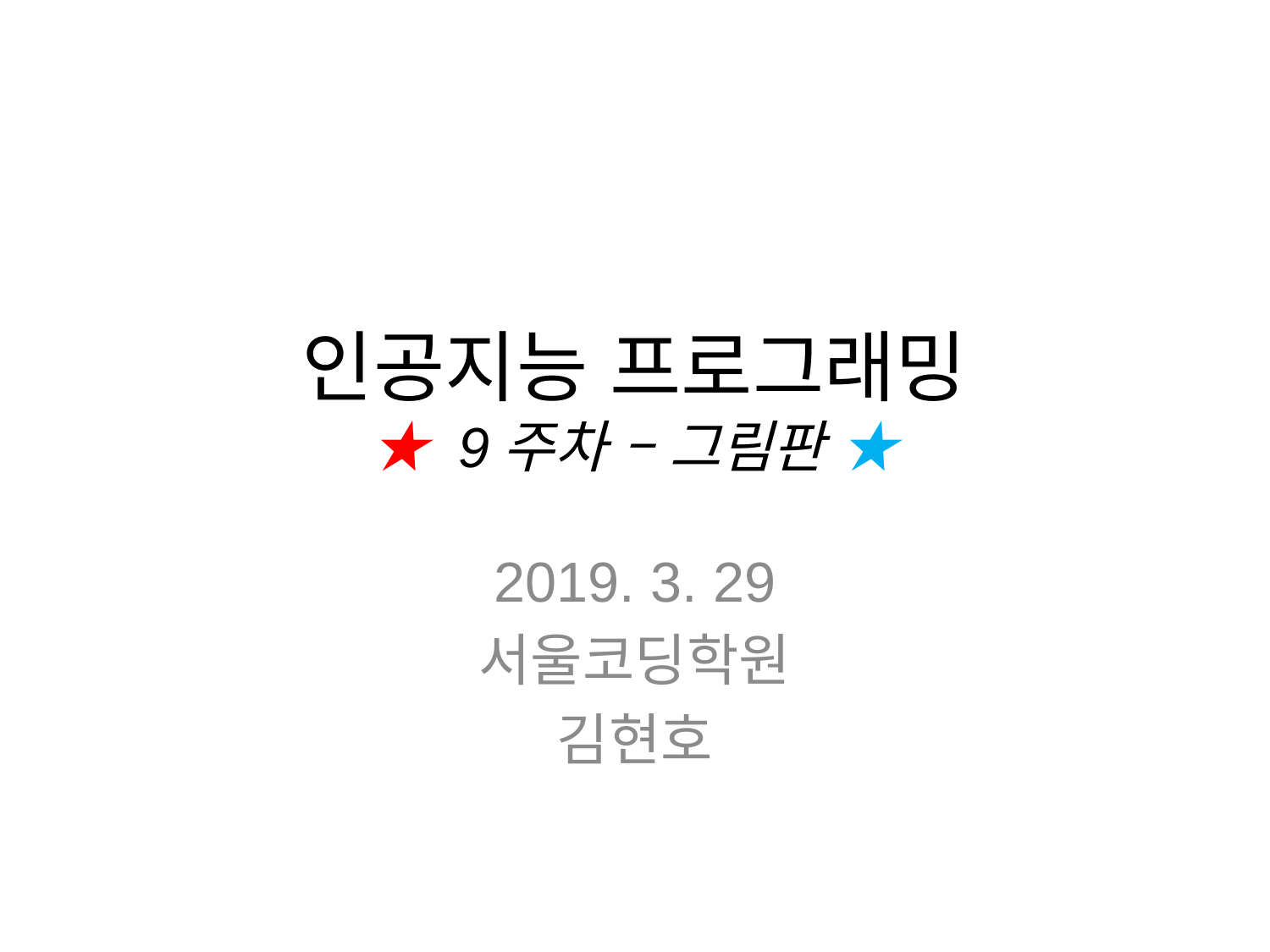

# 인공지능 프로그래밍 ★ 9주차 – 그림판 ★
2019. 3. 29
서울코딩학원
김현호